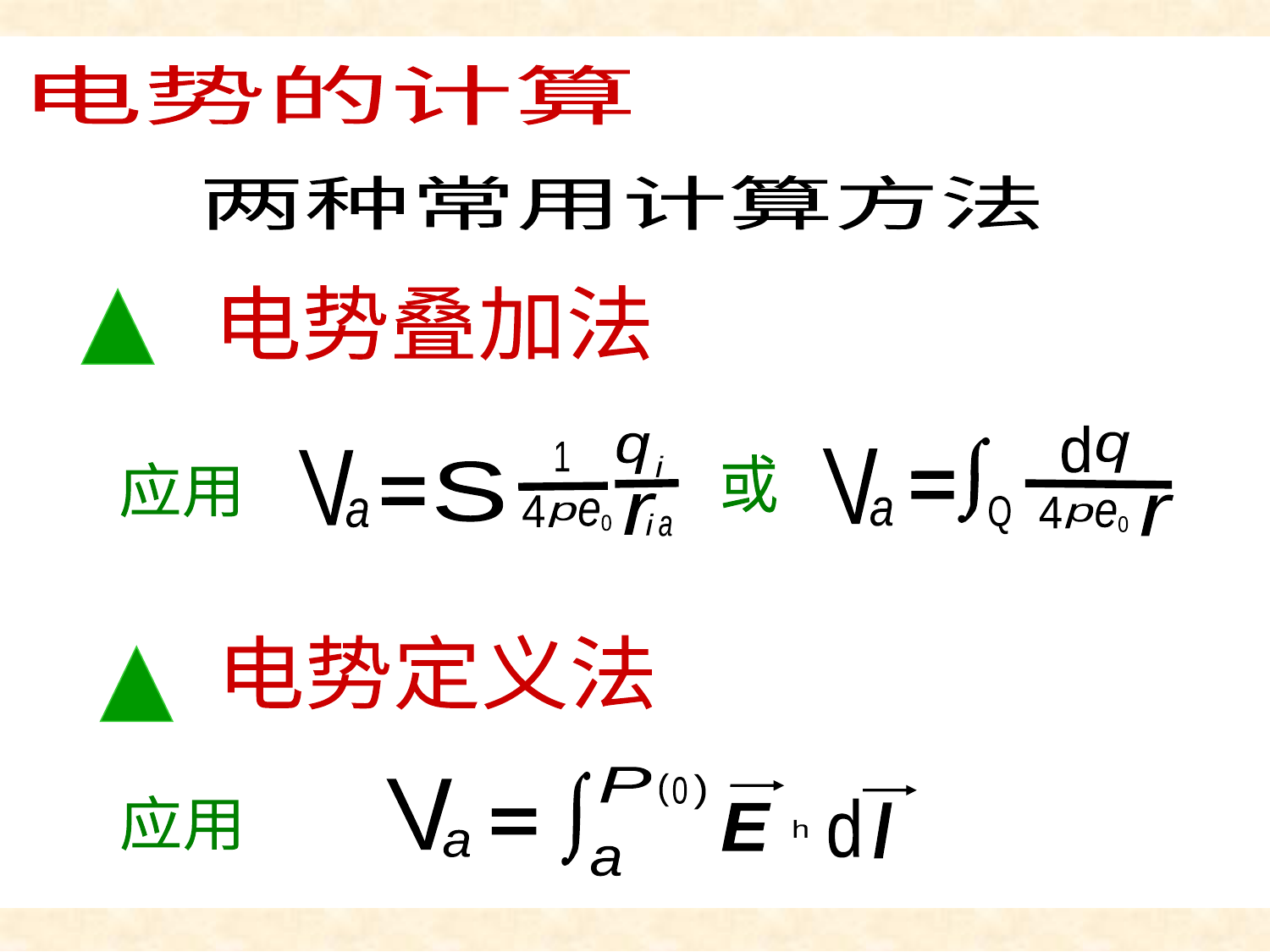

电势计算法
电势的计算
两种常用计算方法
电势叠加法

d
q

r
4
ε
0
π
q
1
i

r
4
ε
0
π
i
a

V
a
V
a
或
Σ
应用

Q
电势定义法

P
(
)
0

E

d
l
h
a
V
应用

a